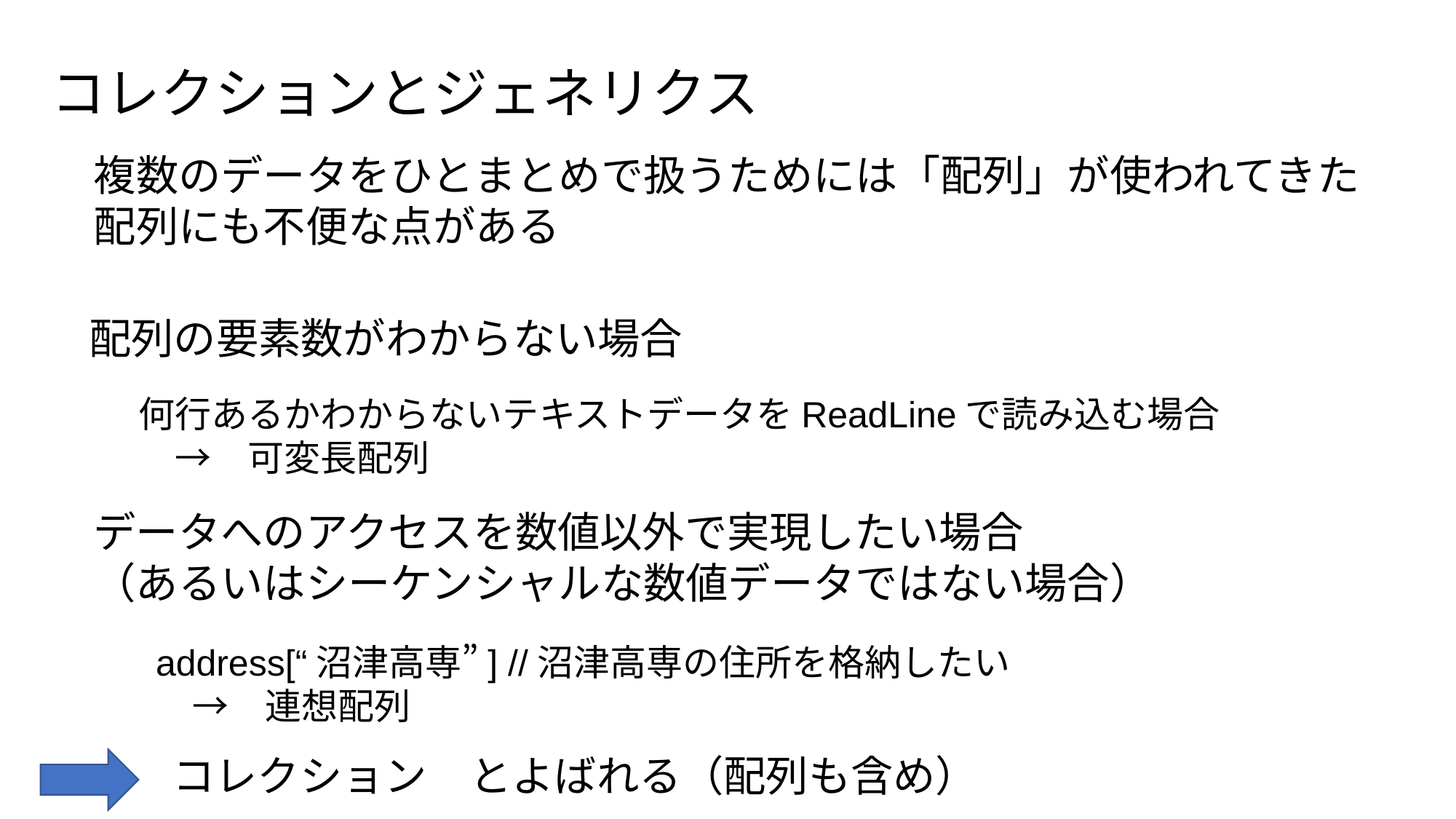

コレクションとジェネリクス
複数のデータをひとまとめで扱うためには「配列」が使われてきた
配列にも不便な点がある
配列の要素数がわからない場合
何行あるかわからないテキストデータをReadLineで読み込む場合
　→　可変長配列
データへのアクセスを数値以外で実現したい場合
（あるいはシーケンシャルな数値データではない場合）

address[“沼津高専”] //沼津高専の住所を格納したい
　→　連想配列
コレクション　とよばれる（配列も含め）